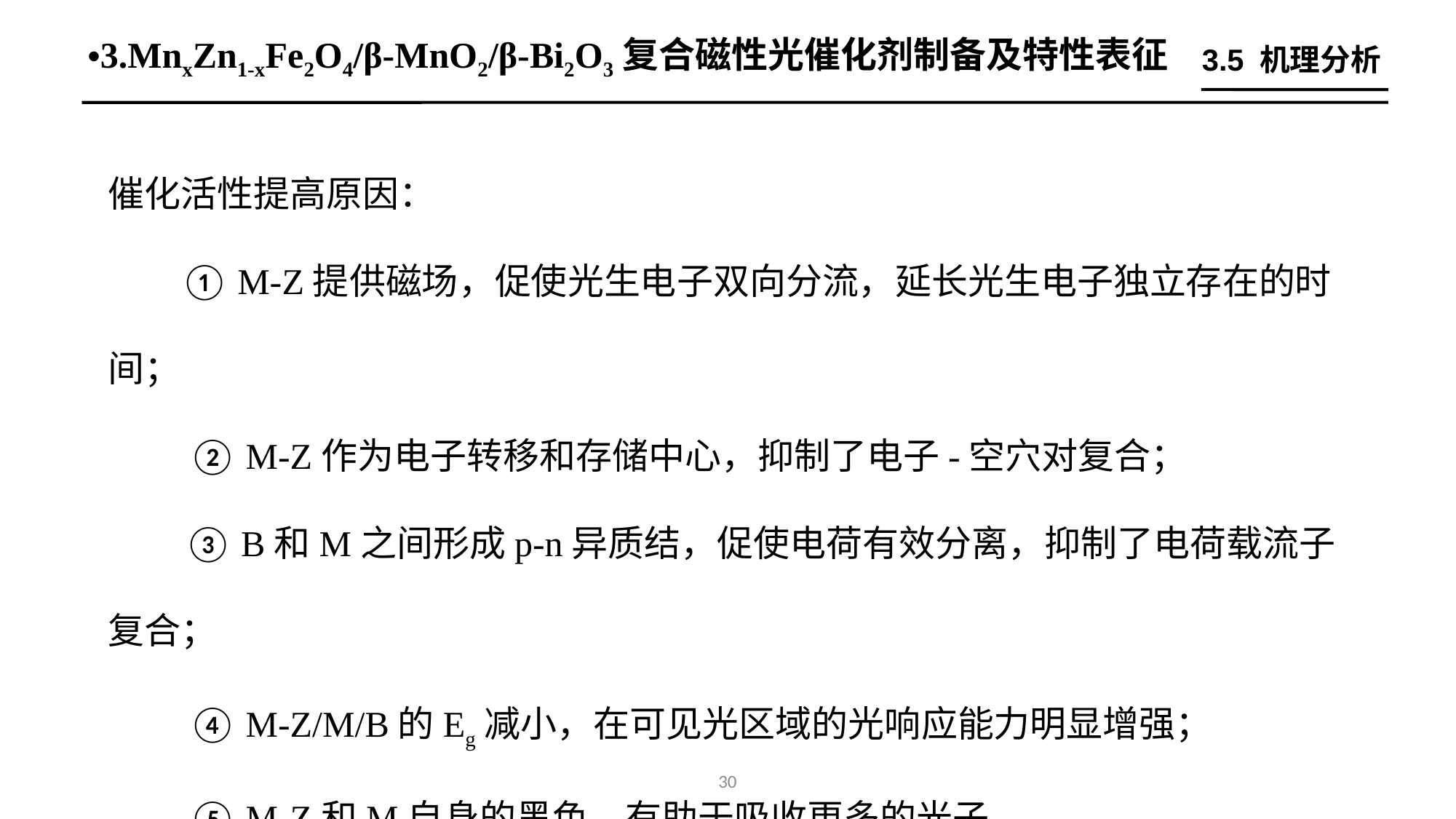

3.MnxZn1-xFe2O4/β-MnO2/β-Bi2O3复合磁性光催化剂制备及特性表征
3.5 机理分析

催化活性提高原因：
        ① M-Z提供磁场，促使光生电子双向分流，延长光生电子独立存在的时间；
         ② M-Z作为电子转移和存储中心，抑制了电子-空穴对复合；
         ③ B和M之间形成p-n异质结，促使电荷有效分离，抑制了电荷载流子复合；
         ④ M-Z/M/B的Eg减小，在可见光区域的光响应能力明显增强；
         ⑤ M-Z和M自身的黑色，有助于吸收更多的光子。
30